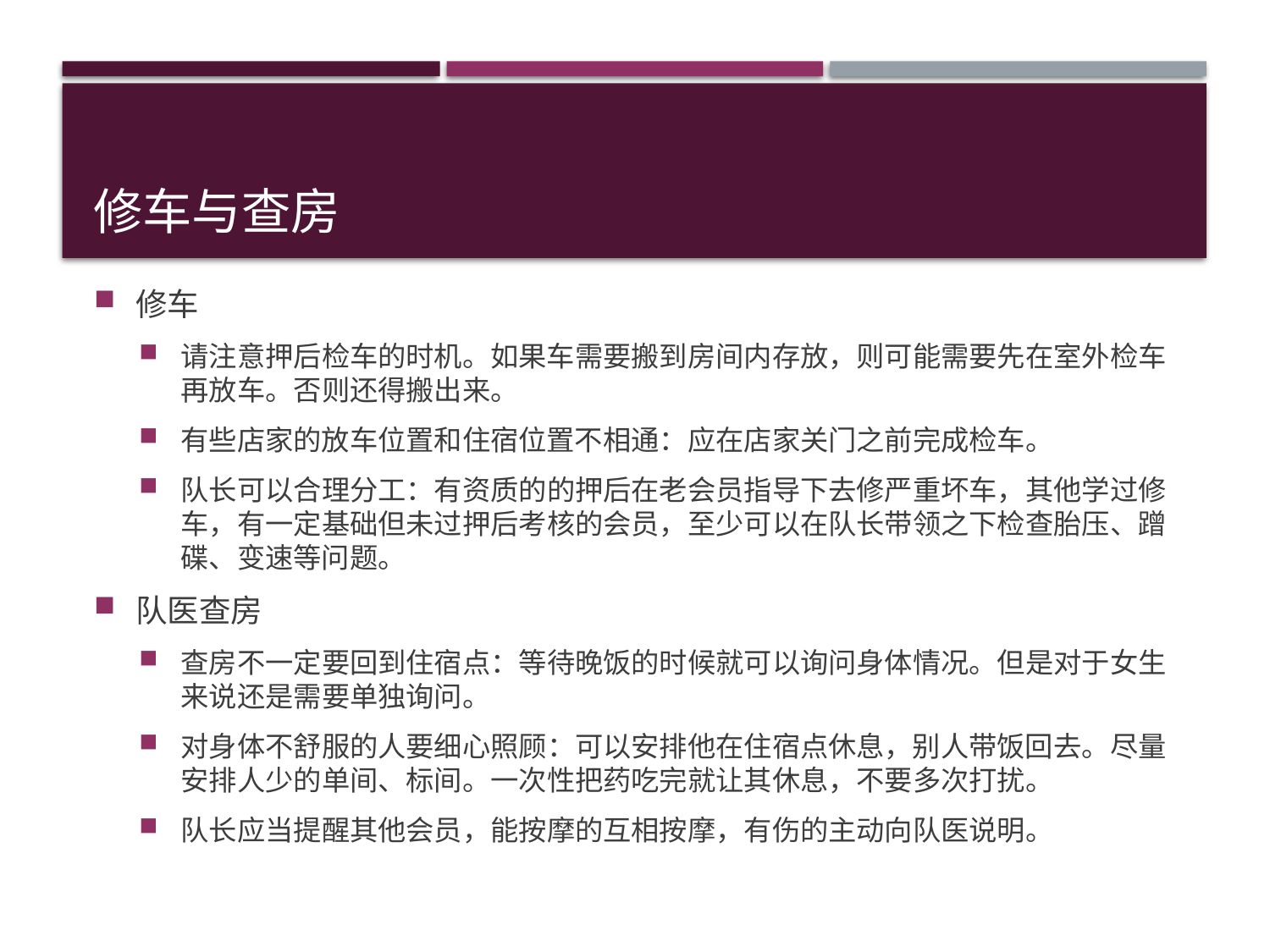

# 修车与查房
修车
请注意押后检车的时机。如果车需要搬到房间内存放，则可能需要先在室外检车再放车。否则还得搬出来。
有些店家的放车位置和住宿位置不相通：应在店家关门之前完成检车。
队长可以合理分工：有资质的的押后在老会员指导下去修严重坏车，其他学过修车，有一定基础但未过押后考核的会员，至少可以在队长带领之下检查胎压、蹭碟、变速等问题。
队医查房
查房不一定要回到住宿点：等待晚饭的时候就可以询问身体情况。但是对于女生来说还是需要单独询问。
对身体不舒服的人要细心照顾：可以安排他在住宿点休息，别人带饭回去。尽量安排人少的单间、标间。一次性把药吃完就让其休息，不要多次打扰。
队长应当提醒其他会员，能按摩的互相按摩，有伤的主动向队医说明。